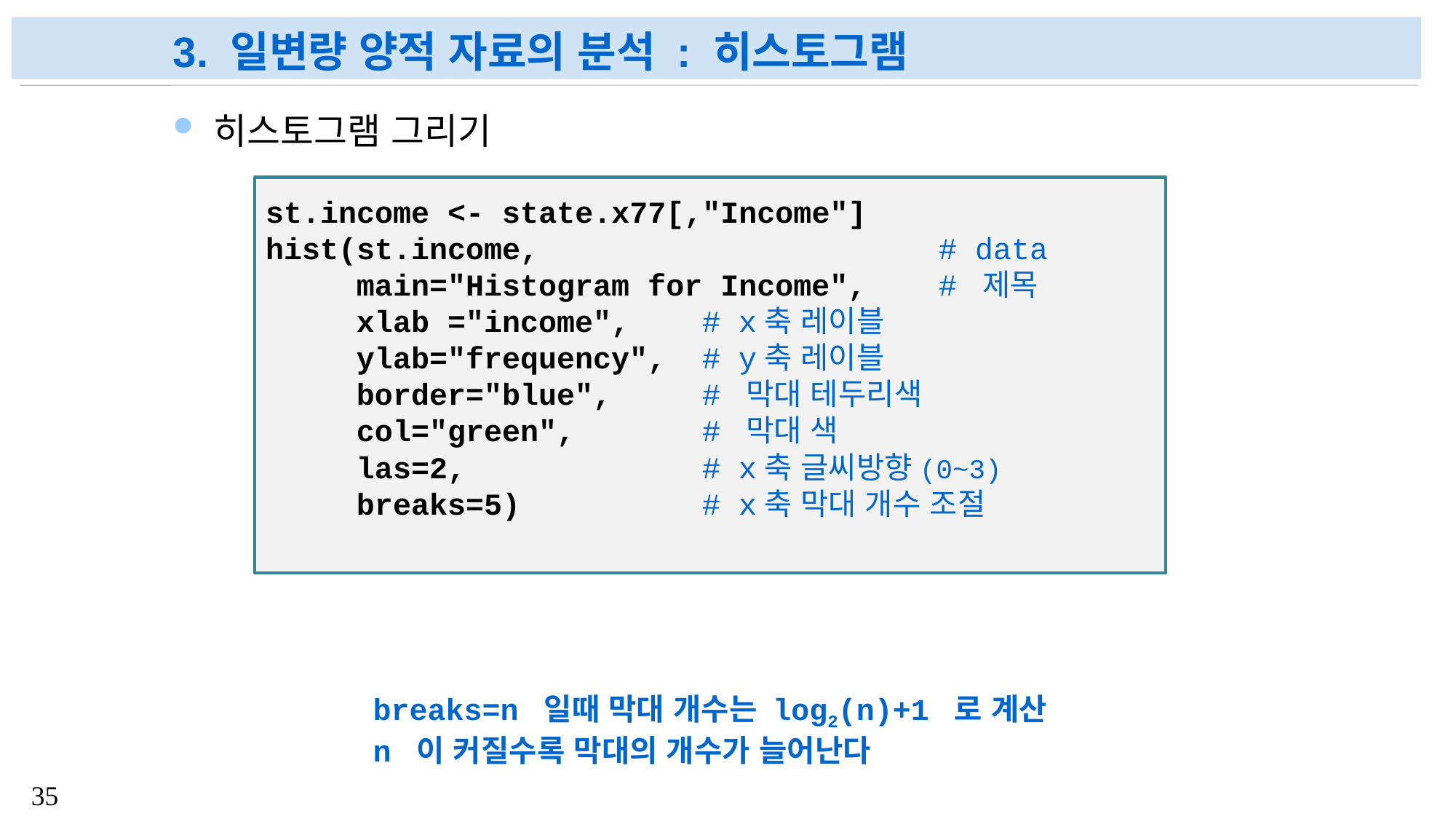

# 3. 일변량 양적 자료의 분석 : 히스토그램
히스토그램 그리기

st.income <- state.x77[,"Income"]
hist(st.income,                      # data
     main="Histogram for Income",    # 제목
     xlab ="income",    # x축 레이블
     ylab="frequency",  # y축 레이블
     border="blue",     # 막대 테두리색
     col="green",       # 막대 색
     las=2,             # x축 글씨방향(0~3)
     breaks=5)          # x축 막대 개수 조절

breaks=n 일때 막대 개수는 log2(n)+1 로 계산
n 이 커질수록 막대의 개수가 늘어난다